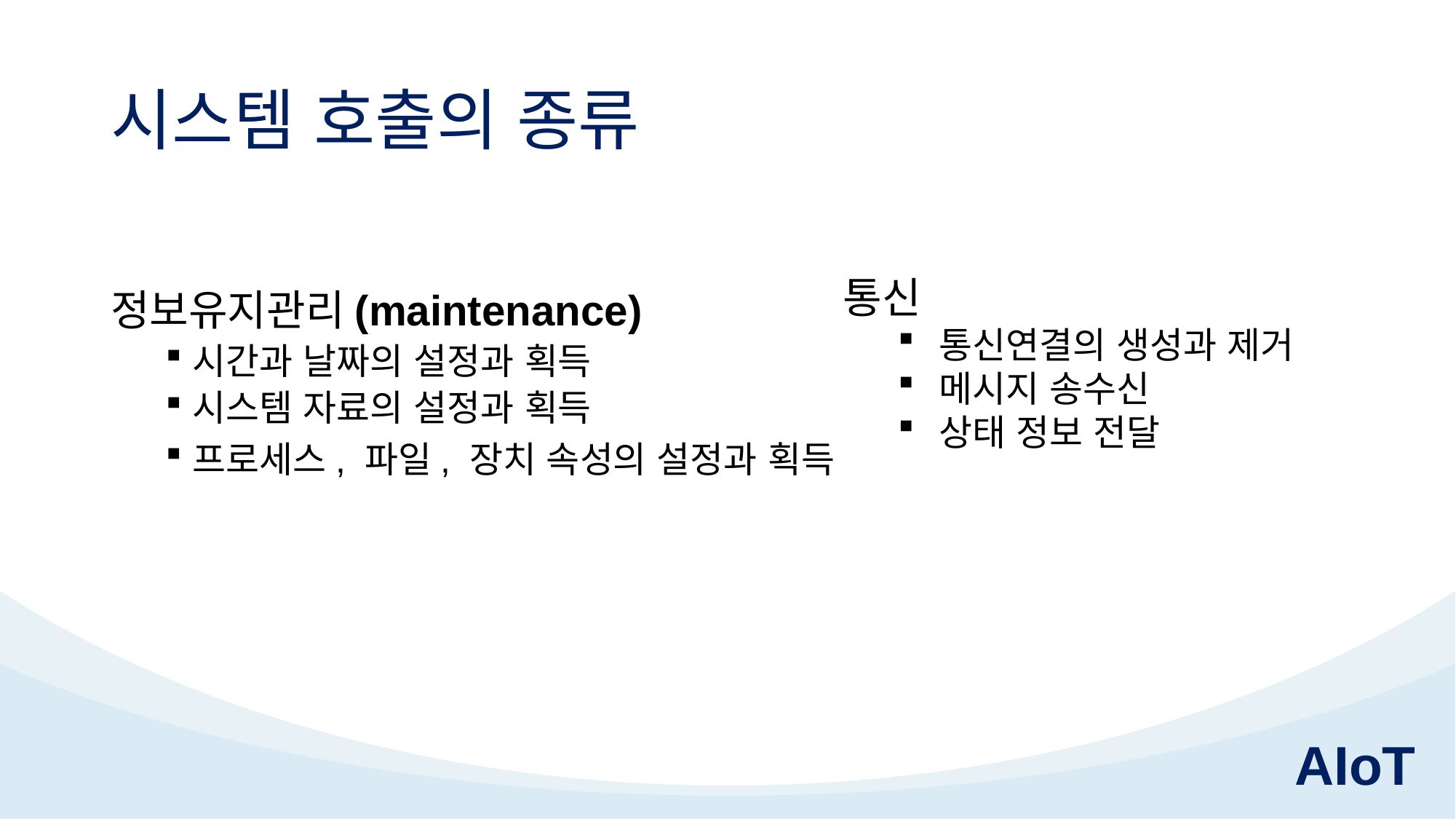

# 시스템 호출의 종류

정보유지관리(maintenance)
시간과 날짜의 설정과 획득
시스템 자료의 설정과 획득
프로세스, 파일, 장치 속성의 설정과 획득
통신
통신연결의 생성과 제거
메시지 송수신
상태 정보 전달